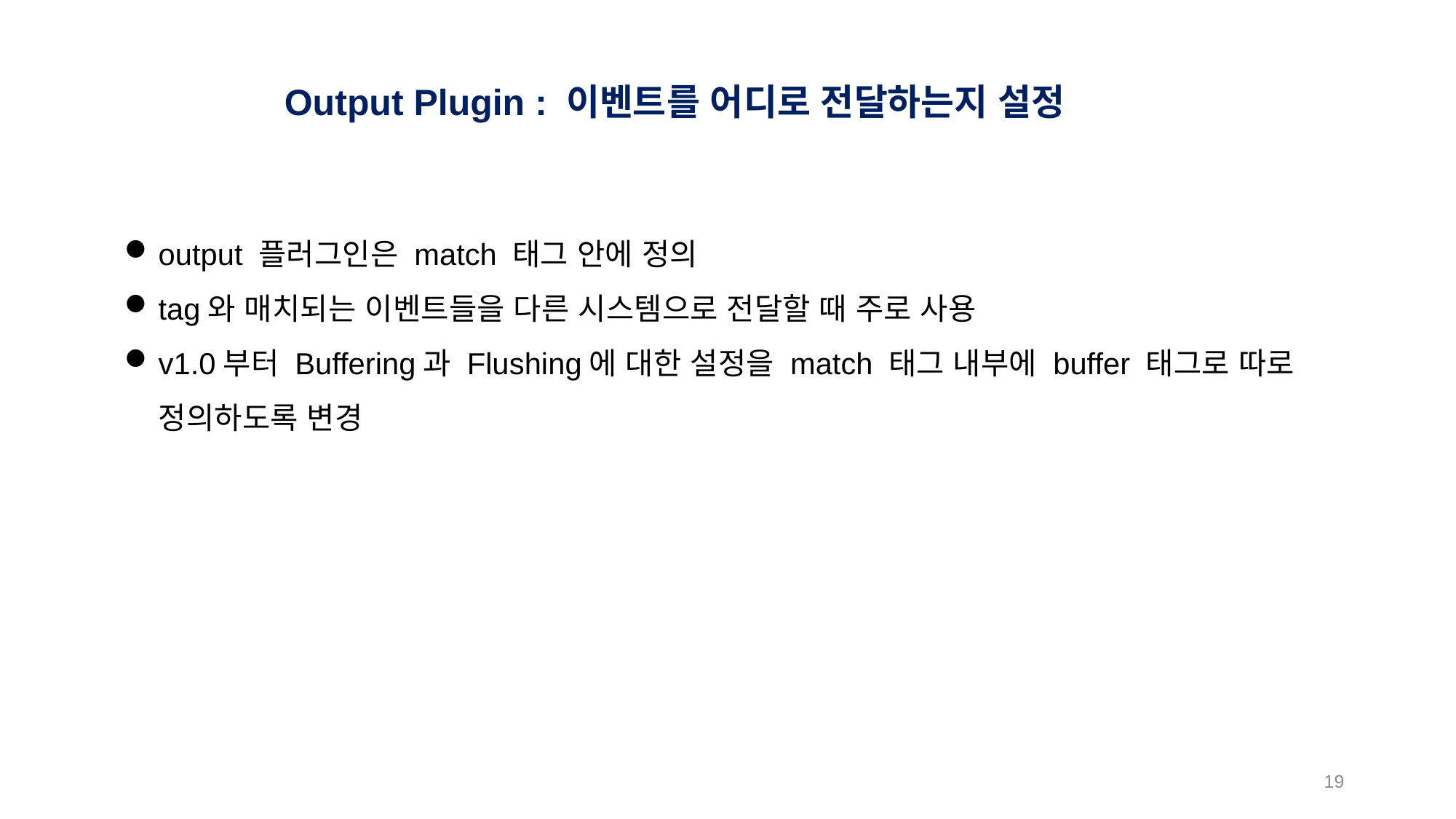

Output Plugin : 이벤트를 어디로 전달하는지 설정
output 플러그인은 match 태그 안에 정의
tag와 매치되는 이벤트들을 다른 시스템으로 전달할 때 주로 사용
v1.0부터 Buffering과 Flushing에 대한 설정을 match 태그 내부에 buffer 태그로 따로 정의하도록 변경
19